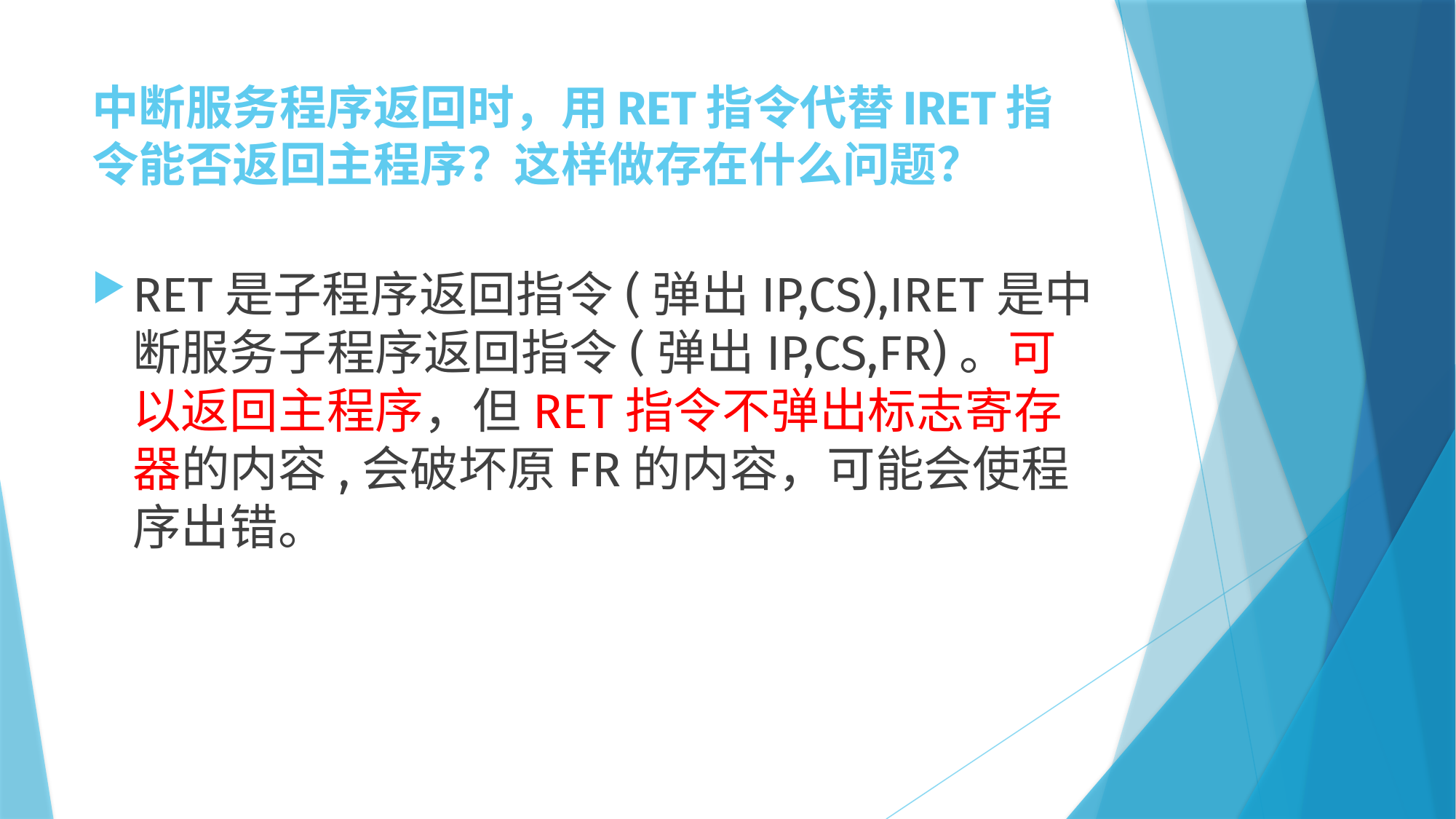

# 中断服务程序返回时，用RET指令代替IRET指令能否返回主程序？这样做存在什么问题？
RET是子程序返回指令(弹出IP,CS),IRET是中断服务子程序返回指令(弹出IP,CS,FR)。可以返回主程序，但RET指令不弹出标志寄存器的内容,会破坏原FR的内容，可能会使程序出错。